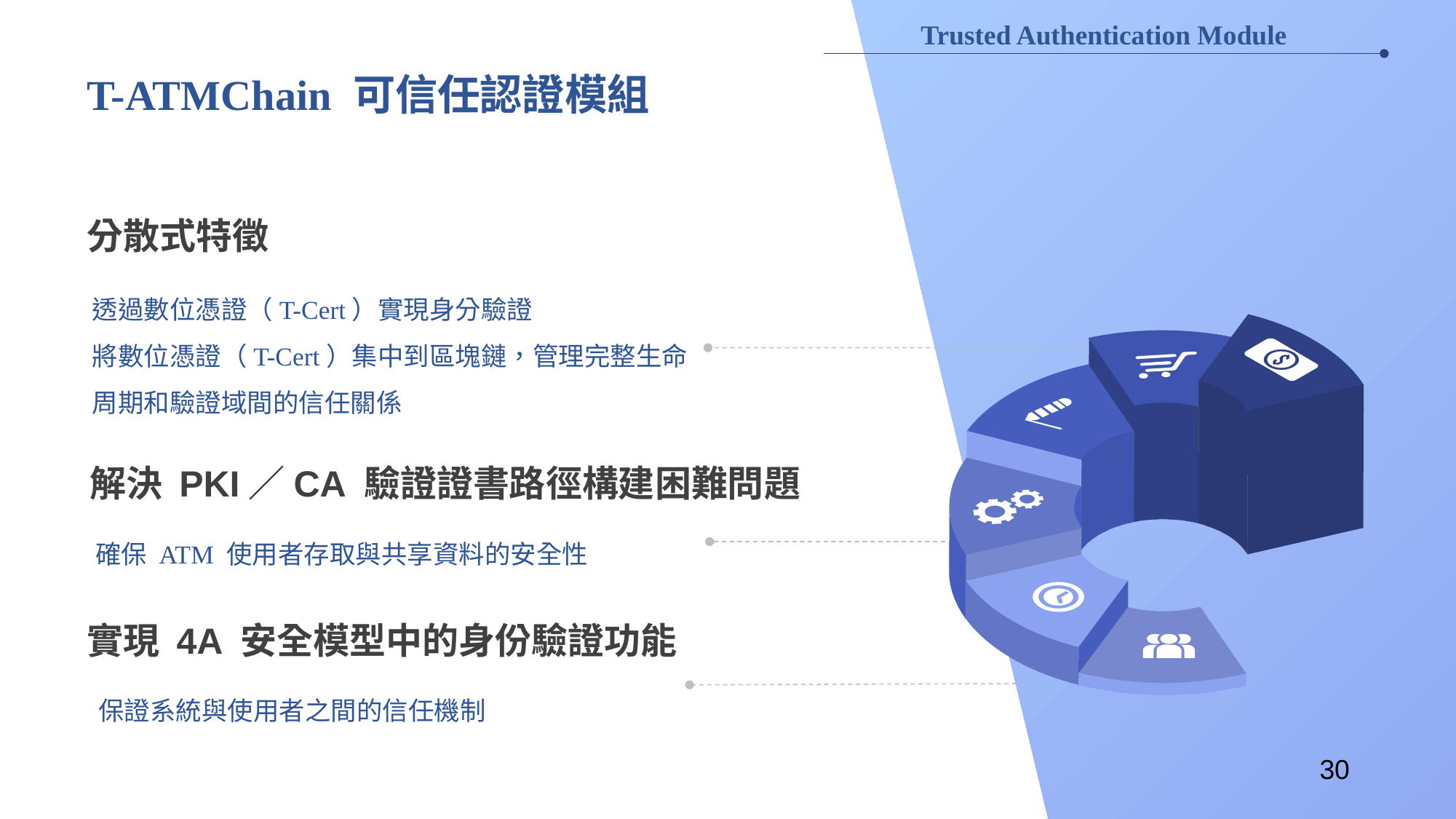

Trusted Authentication Module
T-ATMChain 可信任認證模組
分散式特徵
透過數位憑證（T-Cert）實現身分驗證
將數位憑證（T-Cert）集中到區塊鏈，管理完整生命周期和驗證域間的信任關係

解決 PKI／CA 驗證證書路徑構建困難問題
確保 ATM 使用者存取與共享資料的安全性
實現 4A 安全模型中的身份驗證功能
保證系統與使用者之間的信任機制
30